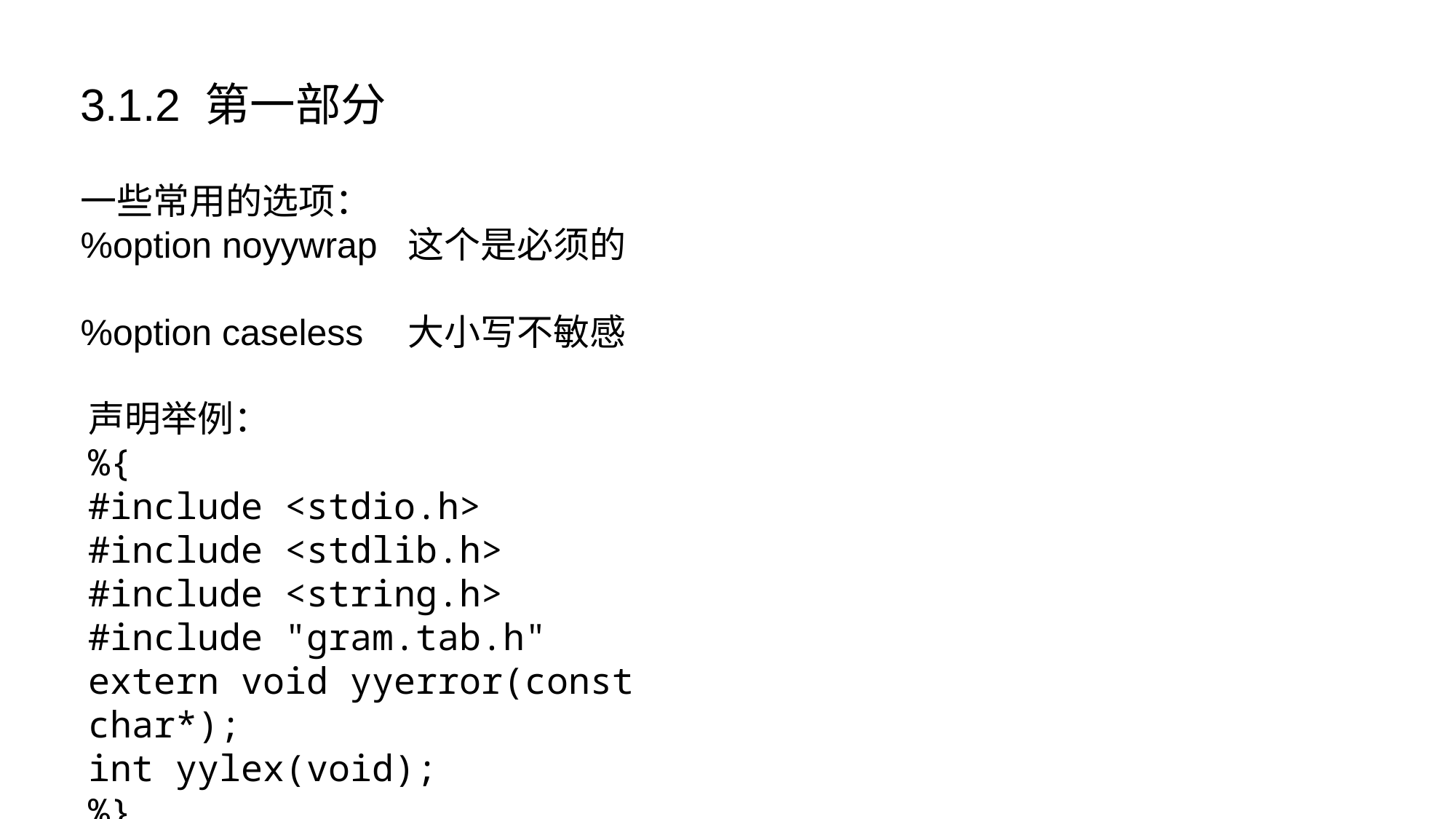

3.1.2 第一部分
一些常用的选项：
%option noyywrap	这个是必须的

%option caseless	大小写不敏感
声明举例：
%{
#include <stdio.h>
#include <stdlib.h>
#include <string.h>
#include "gram.tab.h"
extern void yyerror(const char*);
int yylex(void);
%}